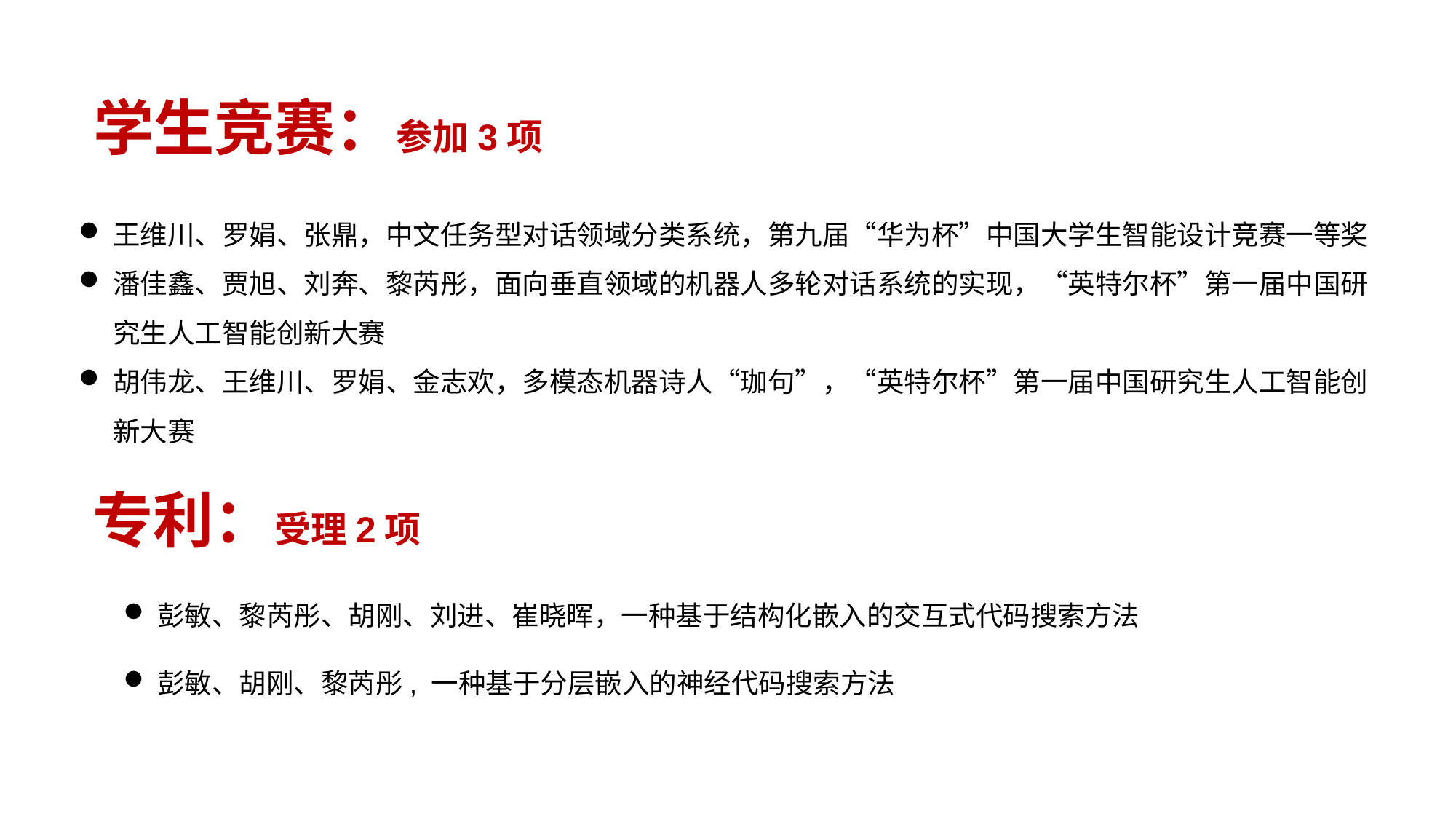

学生竞赛：参加3项
王维川、罗娟、张鼎，中文任务型对话领域分类系统，第九届“华为杯”中国大学生智能设计竞赛一等奖
潘佳鑫、贾旭、刘奔、黎芮彤，面向垂直领域的机器人多轮对话系统的实现，“英特尔杯”第一届中国研究生人工智能创新大赛
胡伟龙、王维川、罗娟、金志欢，多模态机器诗人“珈句”，“英特尔杯”第一届中国研究生人工智能创新大赛
专利：受理2项
彭敏、黎芮彤、胡刚、刘进、崔晓晖，一种基于结构化嵌入的交互式代码搜索方法
彭敏、胡刚、黎芮彤, 一种基于分层嵌入的神经代码搜索方法